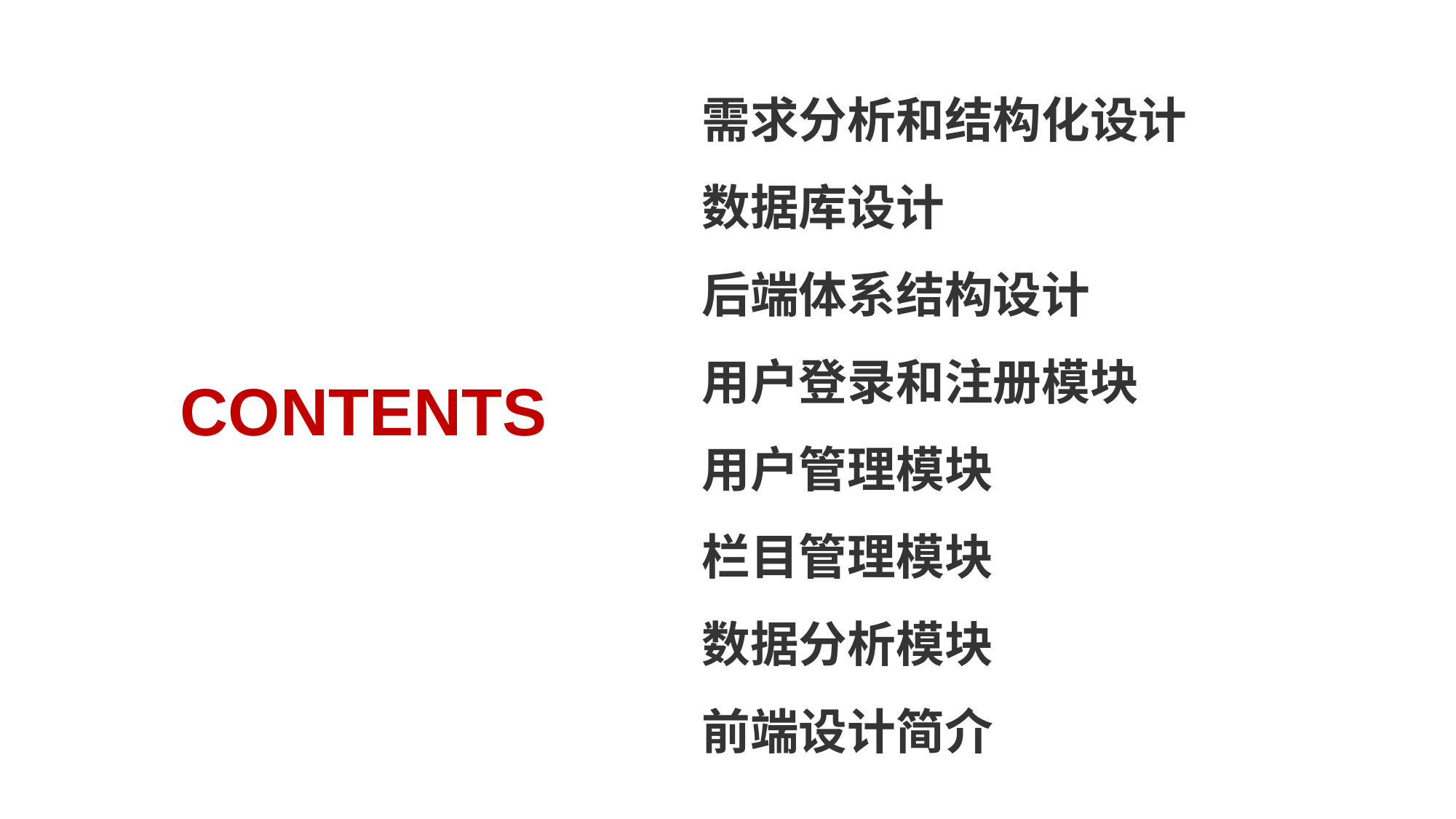

需求分析和结构化设计
数据库设计
后端体系结构设计
用户登录和注册模块
用户管理模块
栏目管理模块
数据分析模块
前端设计简介
CONTENTS